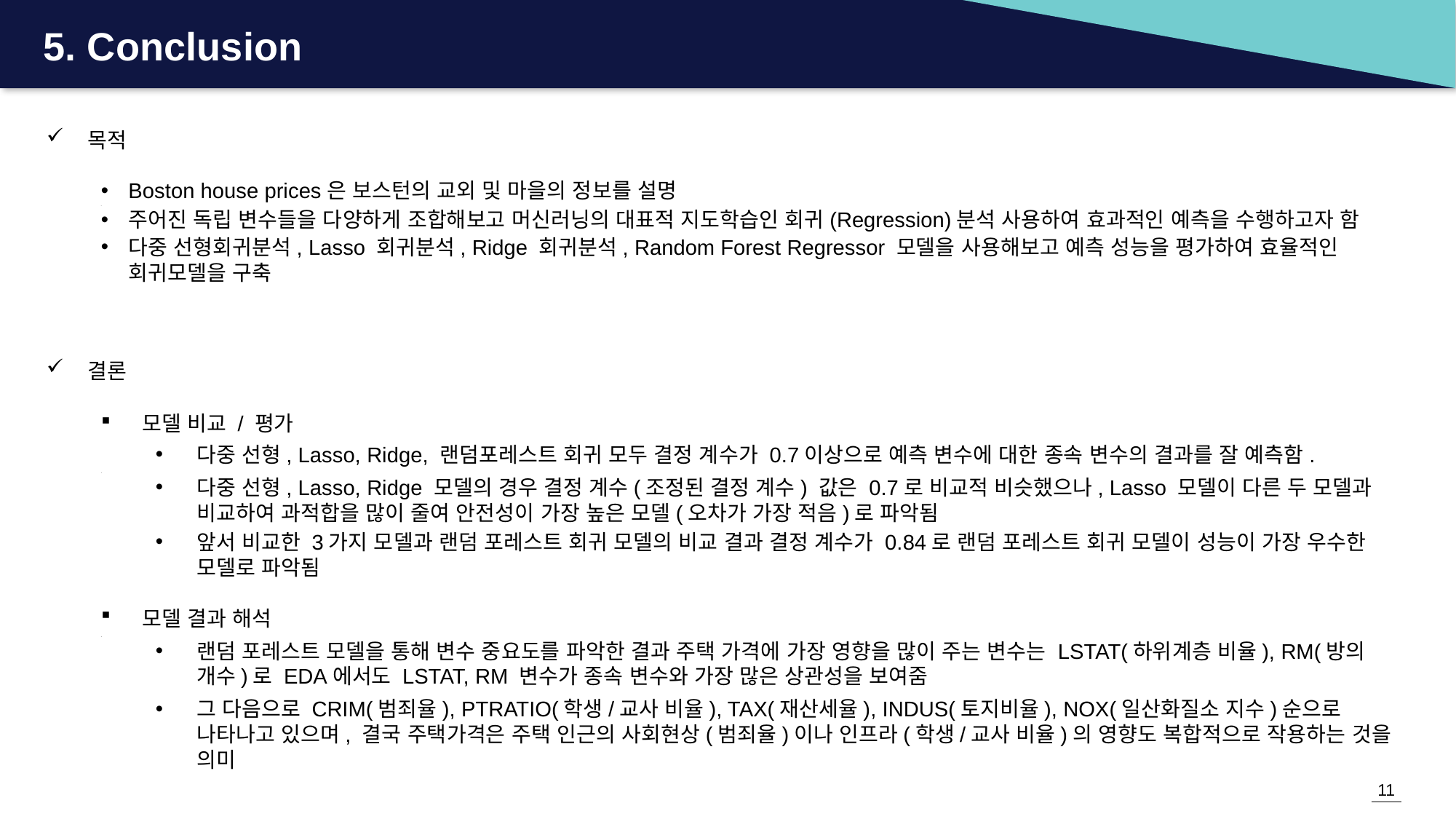

# 5. Conclusion
목적

Boston house prices은 보스턴의 교외 및 마을의 정보를 설명

주어진 독립 변수들을 다양하게 조합해보고 머신러닝의 대표적 지도학습인 회귀(Regression)분석 사용하여 효과적인 예측을 수행하고자 함

다중 선형회귀분석, Lasso 회귀분석, Ridge 회귀분석, Random Forest Regressor 모델을 사용해보고 예측 성능을 평가하여 효율적인 회귀모델을 구축

결론

모델 비교 / 평가

다중 선형, Lasso, Ridge, 랜덤포레스트 회귀 모두 결정 계수가 0.7이상으로 예측 변수에 대한 종속 변수의 결과를 잘 예측함.

다중 선형, Lasso, Ridge 모델의 경우 결정 계수(조정된 결정 계수) 값은 0.7로 비교적 비슷했으나, Lasso 모델이 다른 두 모델과 비교하여 과적합을 많이 줄여 안전성이 가장 높은 모델(오차가 가장 적음)로 파악됨

앞서 비교한 3가지 모델과 랜덤 포레스트 회귀 모델의 비교 결과 결정 계수가 0.84로 랜덤 포레스트 회귀 모델이 성능이 가장 우수한 모델로 파악됨

모델 결과 해석

랜덤 포레스트 모델을 통해 변수 중요도를 파악한 결과 주택 가격에 가장 영향을 많이 주는 변수는 LSTAT(하위계층 비율), RM(방의 개수)로 EDA에서도 LSTAT, RM 변수가 종속 변수와 가장 많은 상관성을 보여줌

그 다음으로 CRIM(범죄율), PTRATIO(학생/교사 비율), TAX(재산세율), INDUS(토지비율), NOX(일산화질소 지수)순으로 나타나고 있으며, 결국 주택가격은 주택 인근의 사회현상(범죄율)이나 인프라(학생/교사 비율)의 영향도 복합적으로 작용하는 것을 의미